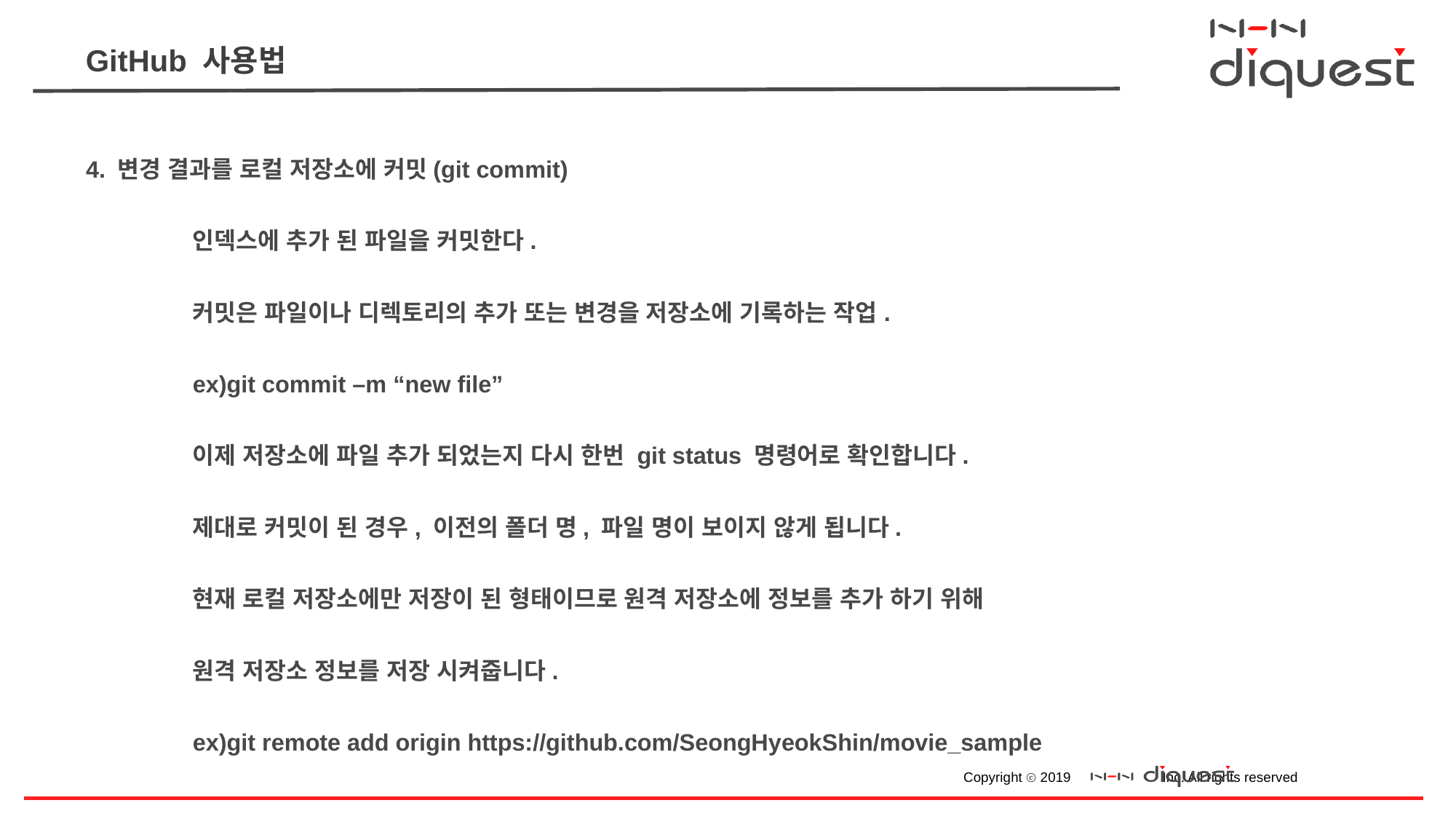

# GitHub 사용법
4. 변경 결과를 로컬 저장소에 커밋(git commit)
	인덱스에 추가 된 파일을 커밋한다.
	커밋은 파일이나 디렉토리의 추가 또는 변경을 저장소에 기록하는 작업.
	ex)git commit –m “new file”
	이제 저장소에 파일 추가 되었는지 다시 한번 git status 명령어로 확인합니다.
	제대로 커밋이 된 경우, 이전의 폴더 명, 파일 명이 보이지 않게 됩니다.
	현재 로컬 저장소에만 저장이 된 형태이므로 원격 저장소에 정보를 추가 하기 위해
	원격 저장소 정보를 저장 시켜줍니다.
	ex)git remote add origin https://github.com/SeongHyeokShin/movie_sample